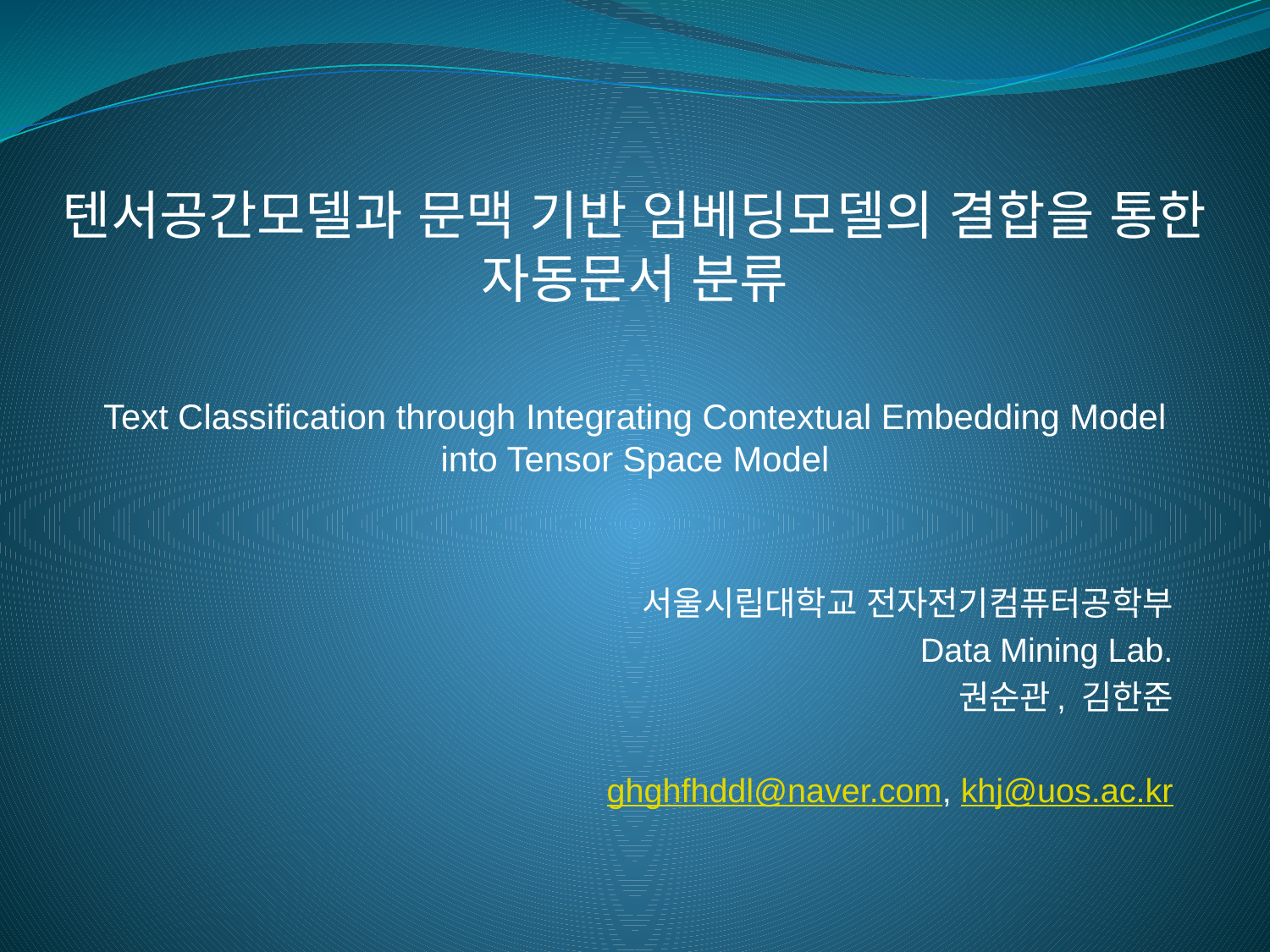

텐서공간모델과 문맥 기반 임베딩모델의 결합을 통한
자동문서 분류
Text Classification through Integrating Contextual Embedding Model
into Tensor Space Model
서울시립대학교 전자전기컴퓨터공학부
Data Mining Lab.
권순관, 김한준

ghghfhddl@naver.com, khj@uos.ac.kr